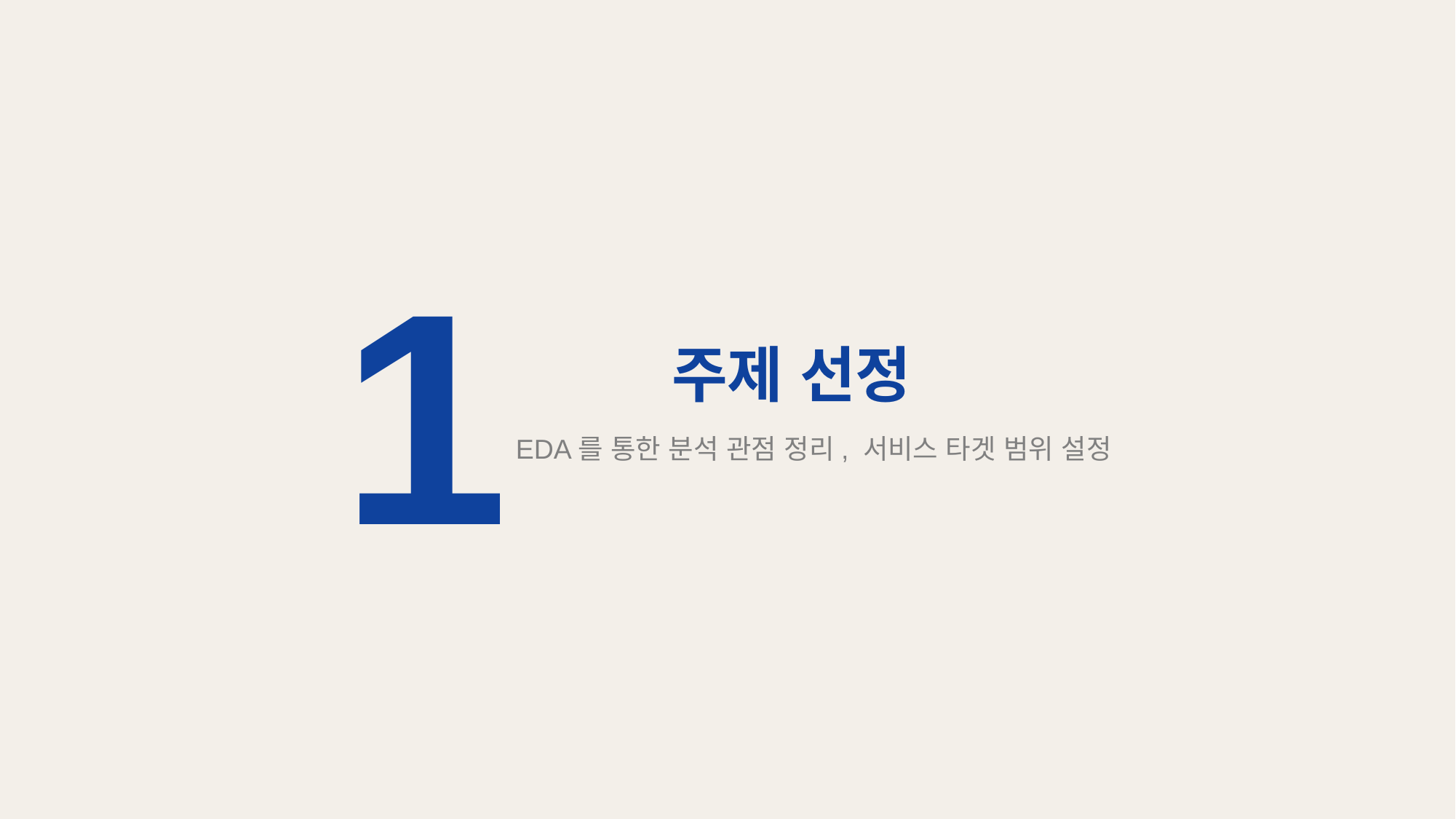

1
주제 선정
EDA를 통한 분석 관점 정리, 서비스 타겟 범위 설정